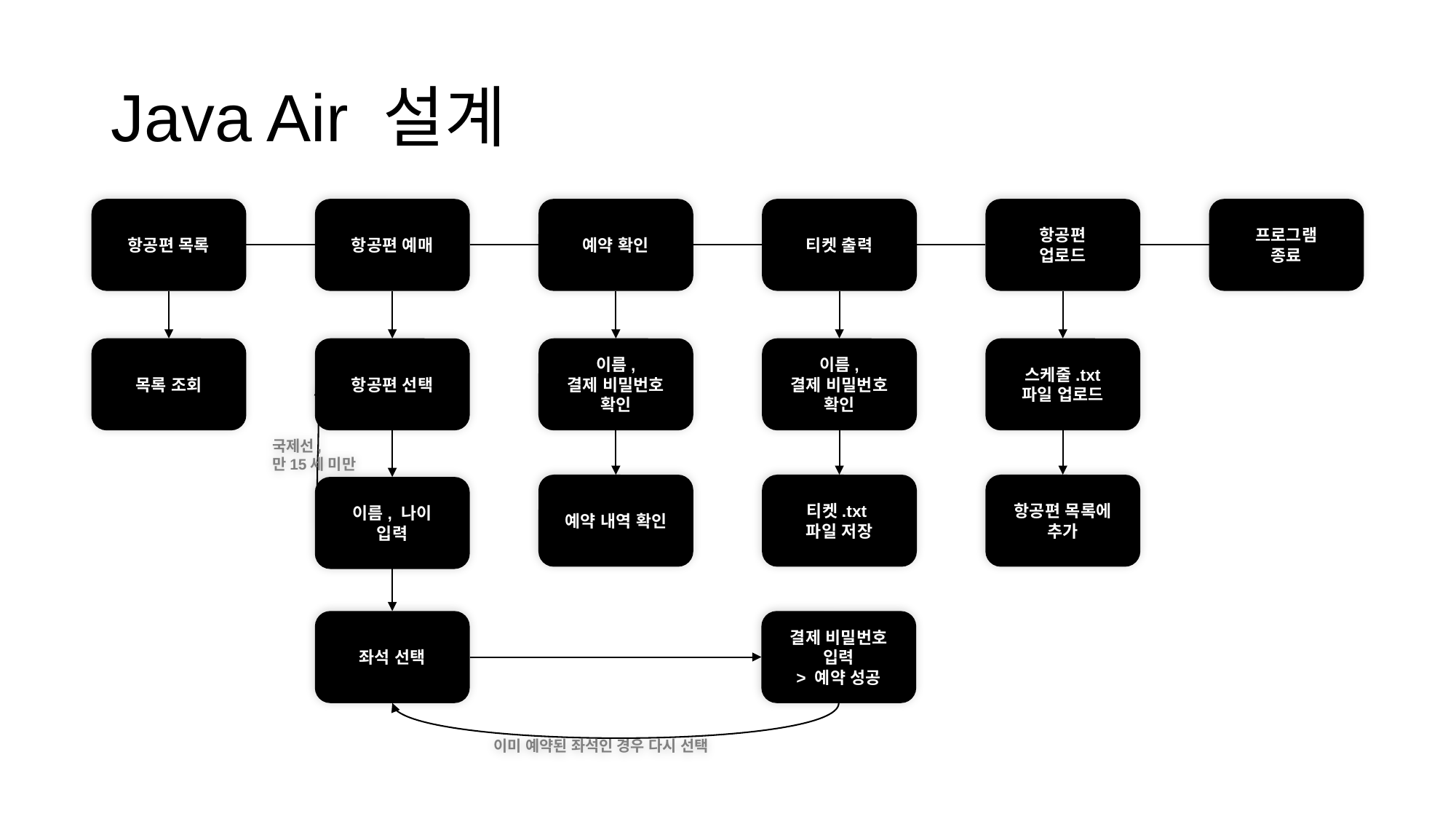

# Java Air 설계
항공편 목록
항공편 예매
예약 확인
티켓 출력
항공편
업로드
프로그램
종료
목록 조회
항공편 선택
이름,
결제 비밀번호
확인
이름,
결제 비밀번호
확인
스케줄.txt
파일 업로드
국제선,
만15세 미만
예약 내역 확인
티켓.txt
파일 저장
항공편 목록에
추가
이름, 나이
입력
결제 비밀번호
입력
> 예약 성공
좌석 선택
이미 예약된 좌석인 경우 다시 선택